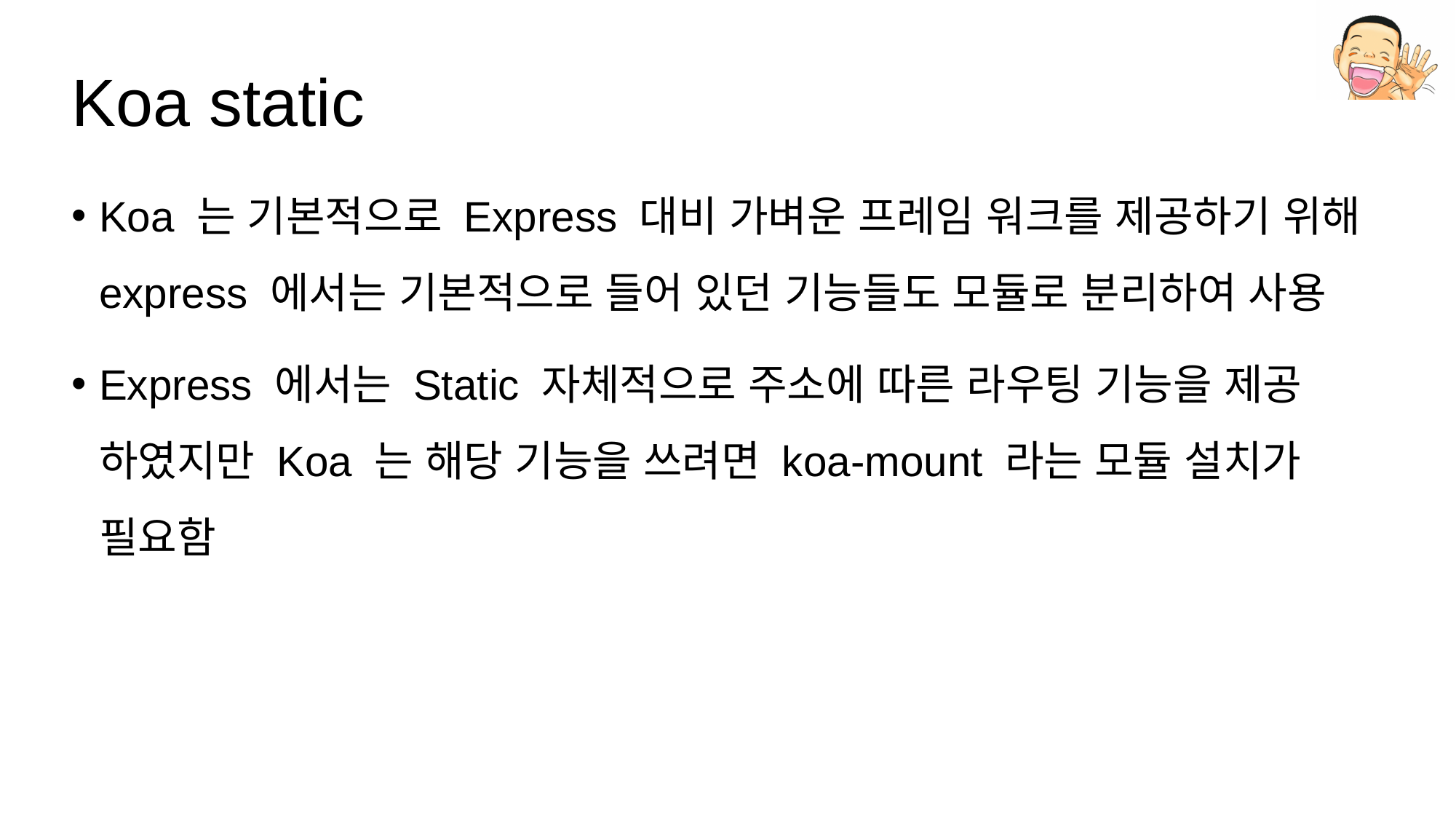

# Koa static
Koa 는 기본적으로 Express 대비 가벼운 프레임 워크를 제공하기 위해 express 에서는 기본적으로 들어 있던 기능들도 모듈로 분리하여 사용
Express 에서는 Static 자체적으로 주소에 따른 라우팅 기능을 제공 하였지만 Koa 는 해당 기능을 쓰려면 koa-mount 라는 모듈 설치가 필요함